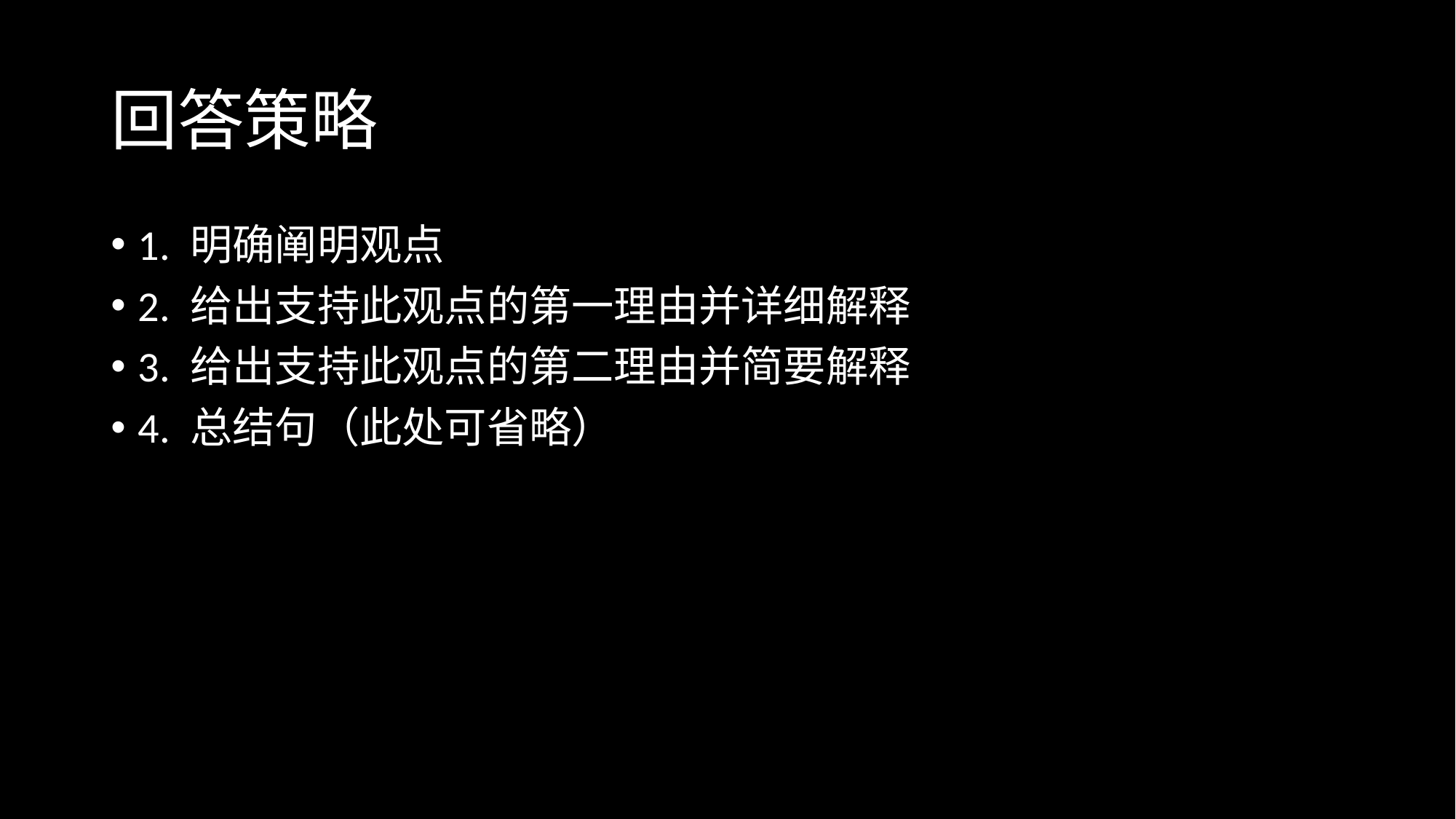

# 回答策略
1. 明确阐明观点
2. 给出支持此观点的第一理由并详细解释
3. 给出支持此观点的第二理由并简要解释
4. 总结句（此处可省略）